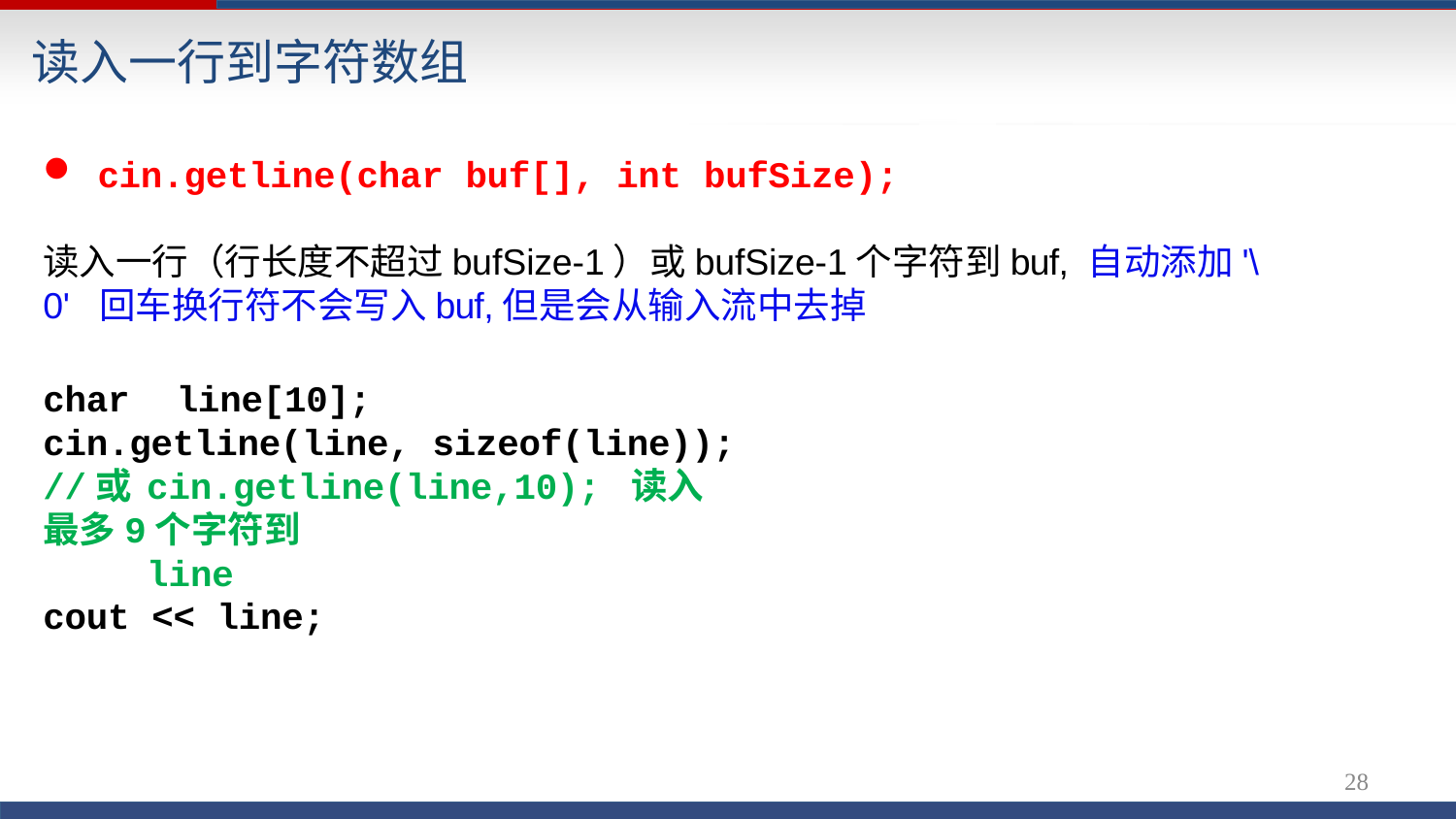

# 读入一行到字符数组
cin.getline(char buf[], int bufSize);

读入一行（行长度不超过bufSize-1）或bufSize-1个字符到buf, 自动添加'\0'  回车换行符不会写入buf,但是会从输入流中去掉

char line[10];  cin.getline(line, sizeof(line));
//或	cin.getline(line,10); 读入最多9个字符到	line
cout << line;
28